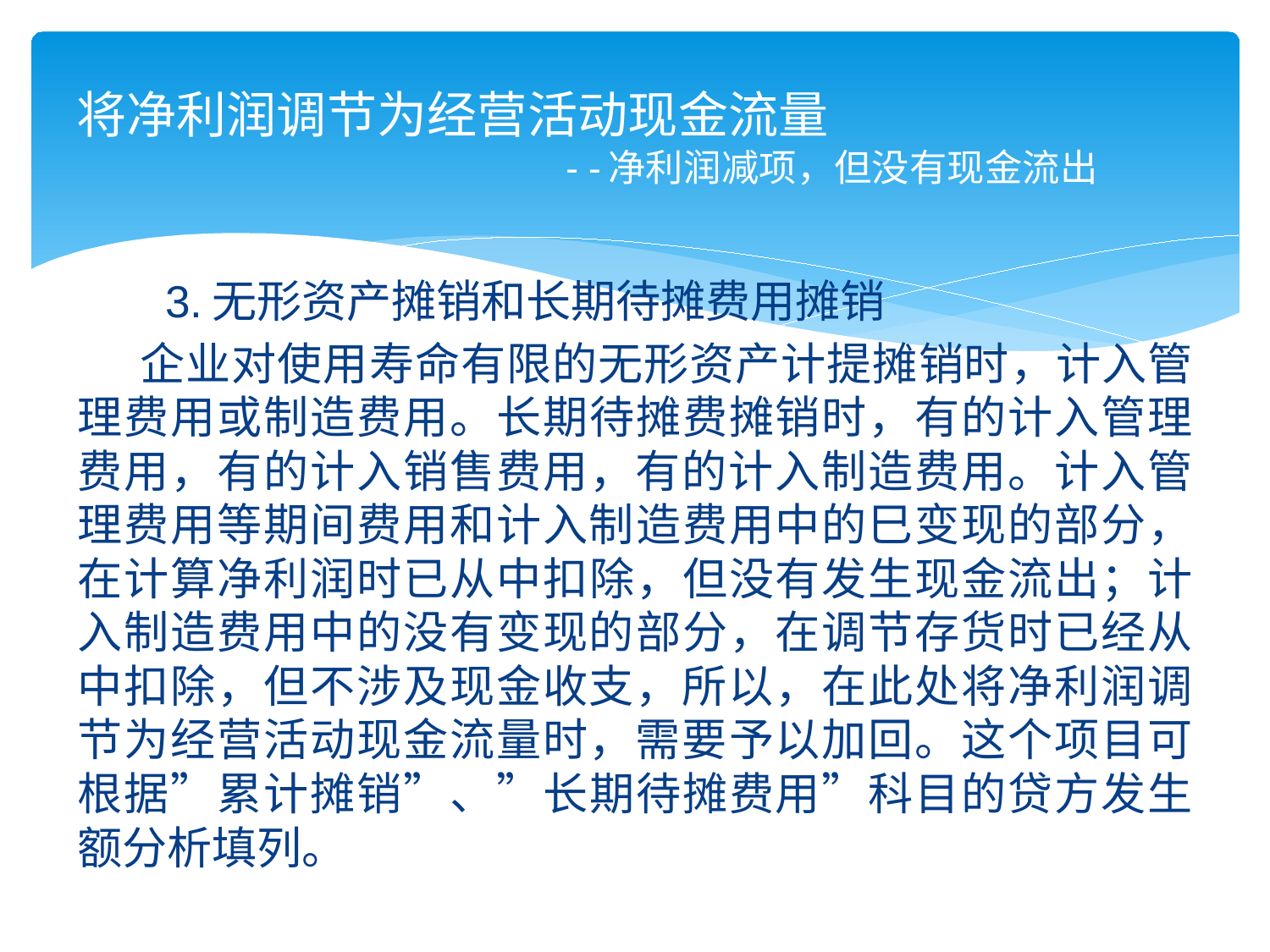

# 将净利润调节为经营活动现金流量 - -净利润减项，但没有现金流出
  3.无形资产摊销和长期待摊费用摊销
企业对使用寿命有限的无形资产计提摊销时，计入管理费用或制造费用。长期待摊费摊销时，有的计入管理费用，有的计入销售费用，有的计入制造费用。计入管理费用等期间费用和计入制造费用中的巳变现的部分，在计算净利润时已从中扣除，但没有发生现金流出；计入制造费用中的没有变现的部分，在调节存货时已经从中扣除，但不涉及现金收支，所以，在此处将净利润调节为经营活动现金流量时，需要予以加回。这个项目可根据”累计摊销”、”长期待摊费用”科目的贷方发生额分析填列。